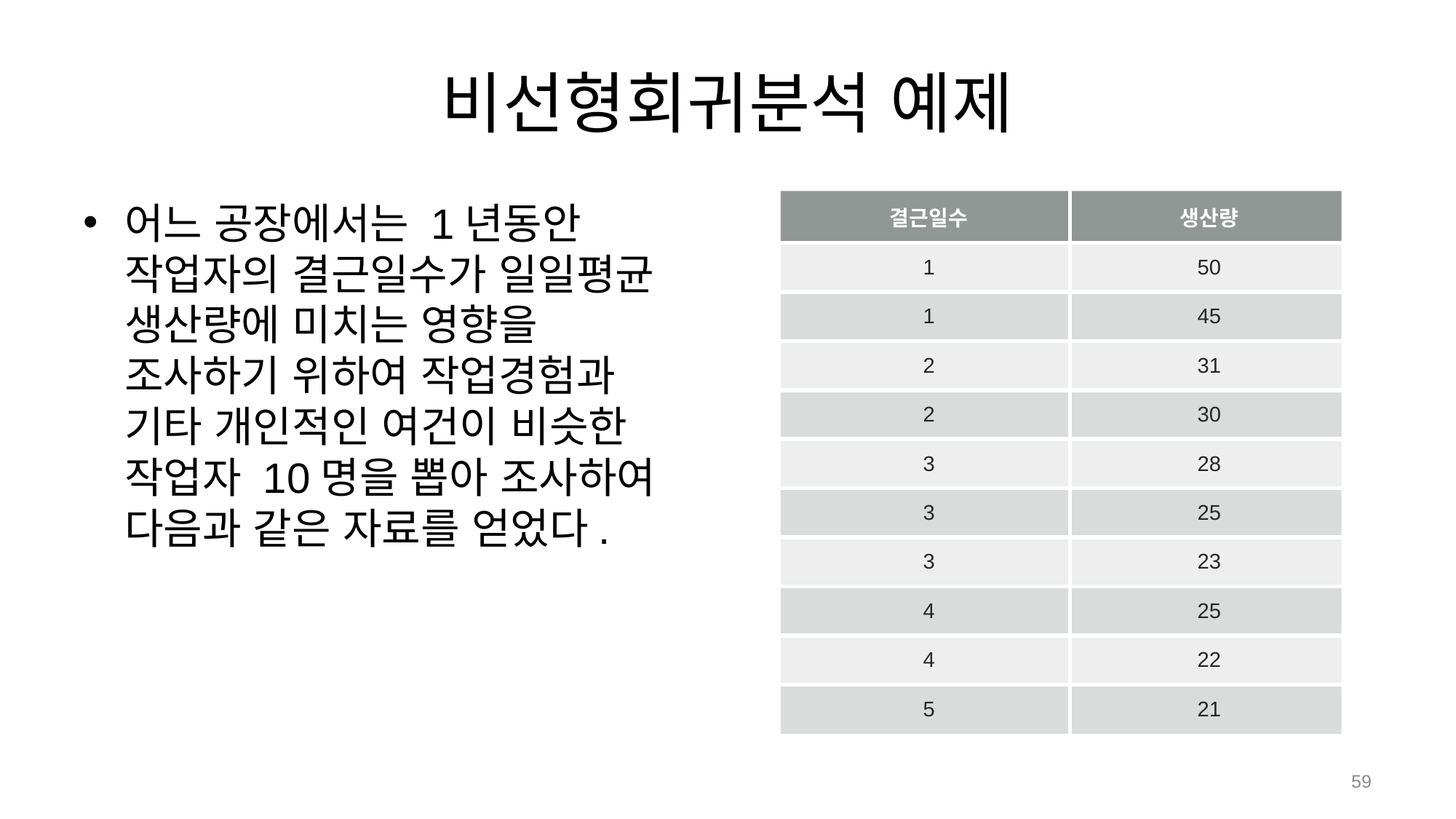

# 비선형회귀분석 예제
어느 공장에서는 1년동안 작업자의 결근일수가 일일평균 생산량에 미치는 영향을 조사하기 위하여 작업경험과 기타 개인적인 여건이 비슷한 작업자 10명을 뽑아 조사하여 다음과 같은 자료를 얻었다.
| 결근일수 | 생산량 |
| --- | --- |
| 1 | 50 |
| 1 | 45 |
| 2 | 31 |
| 2 | 30 |
| 3 | 28 |
| 3 | 25 |
| 3 | 23 |
| 4 | 25 |
| 4 | 22 |
| 5 | 21 |
59